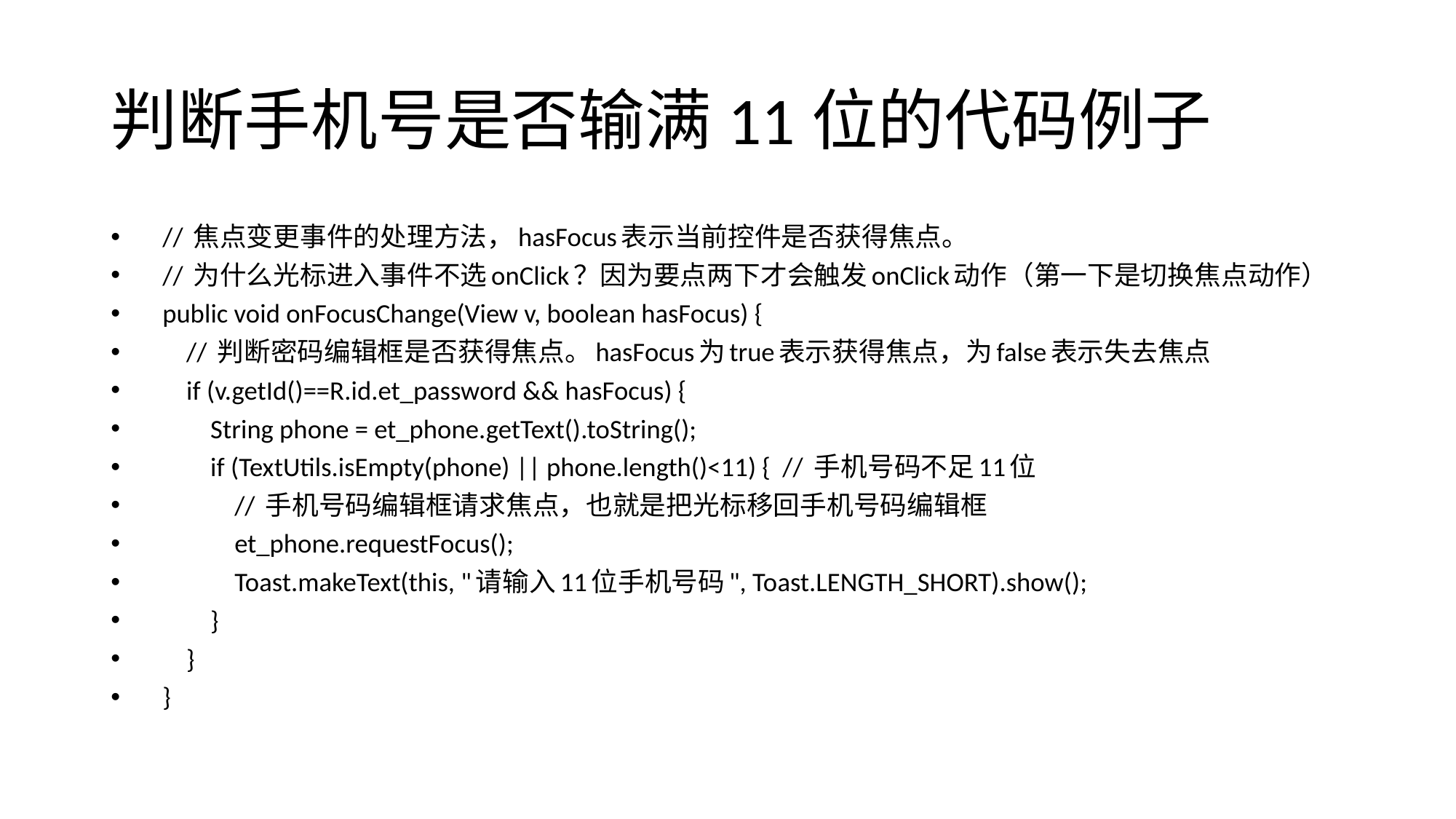

# 判断手机号是否输满11位的代码例子
    // 焦点变更事件的处理方法，hasFocus表示当前控件是否获得焦点。
    // 为什么光标进入事件不选onClick？因为要点两下才会触发onClick动作（第一下是切换焦点动作）
    public void onFocusChange(View v, boolean hasFocus) {
        // 判断密码编辑框是否获得焦点。hasFocus为true表示获得焦点，为false表示失去焦点
        if (v.getId()==R.id.et_password && hasFocus) {
            String phone = et_phone.getText().toString();
            if (TextUtils.isEmpty(phone) || phone.length()<11) {  // 手机号码不足11位
                // 手机号码编辑框请求焦点，也就是把光标移回手机号码编辑框
                et_phone.requestFocus();
                Toast.makeText(this, "请输入11位手机号码", Toast.LENGTH_SHORT).show();
            }
        }
    }